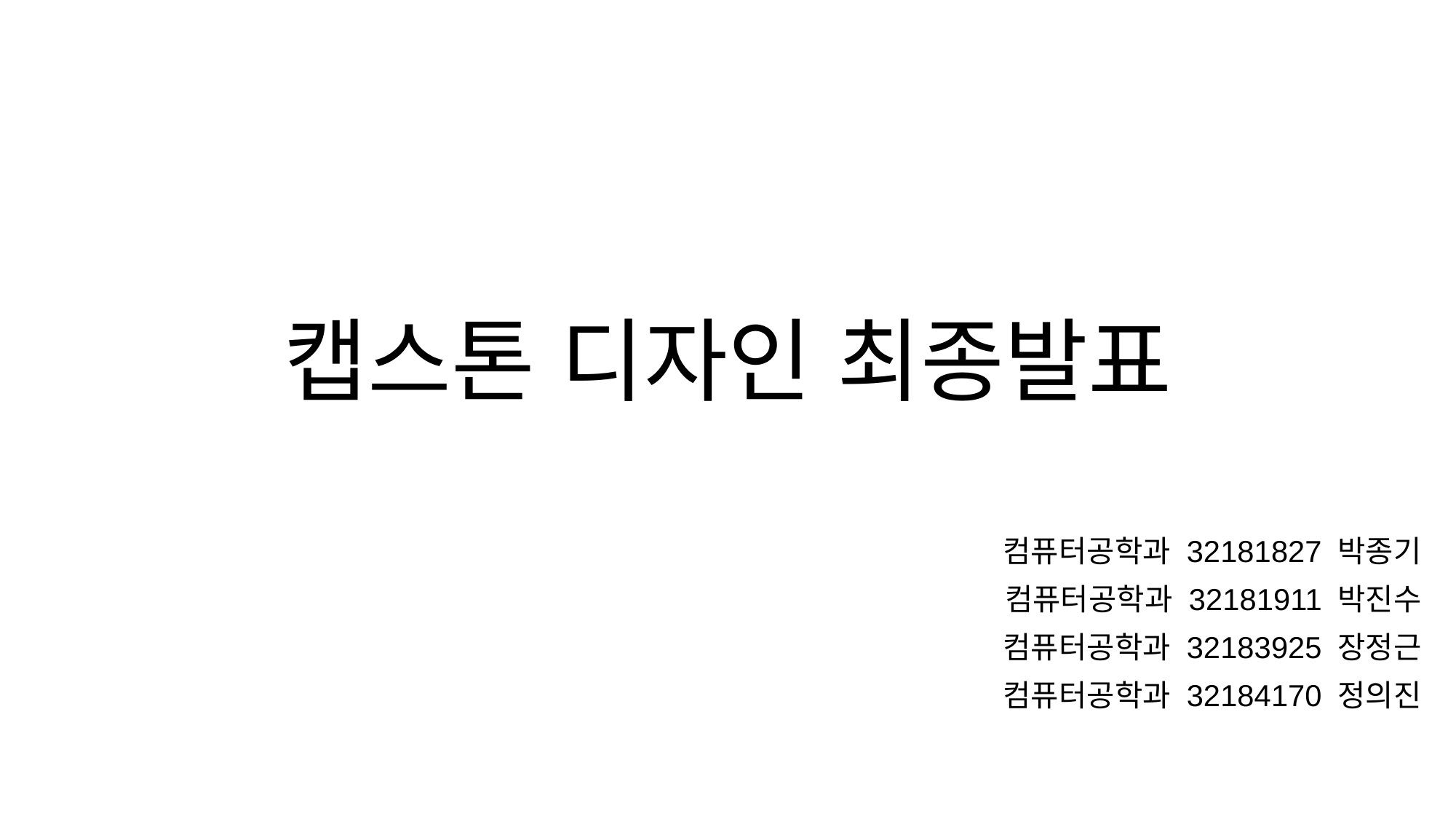

# 캡스톤 디자인 최종발표

컴퓨터공학과 32181827 박종기
컴퓨터공학과 32181911 박진수
컴퓨터공학과 32183925 장정근
컴퓨터공학과 32184170 정의진